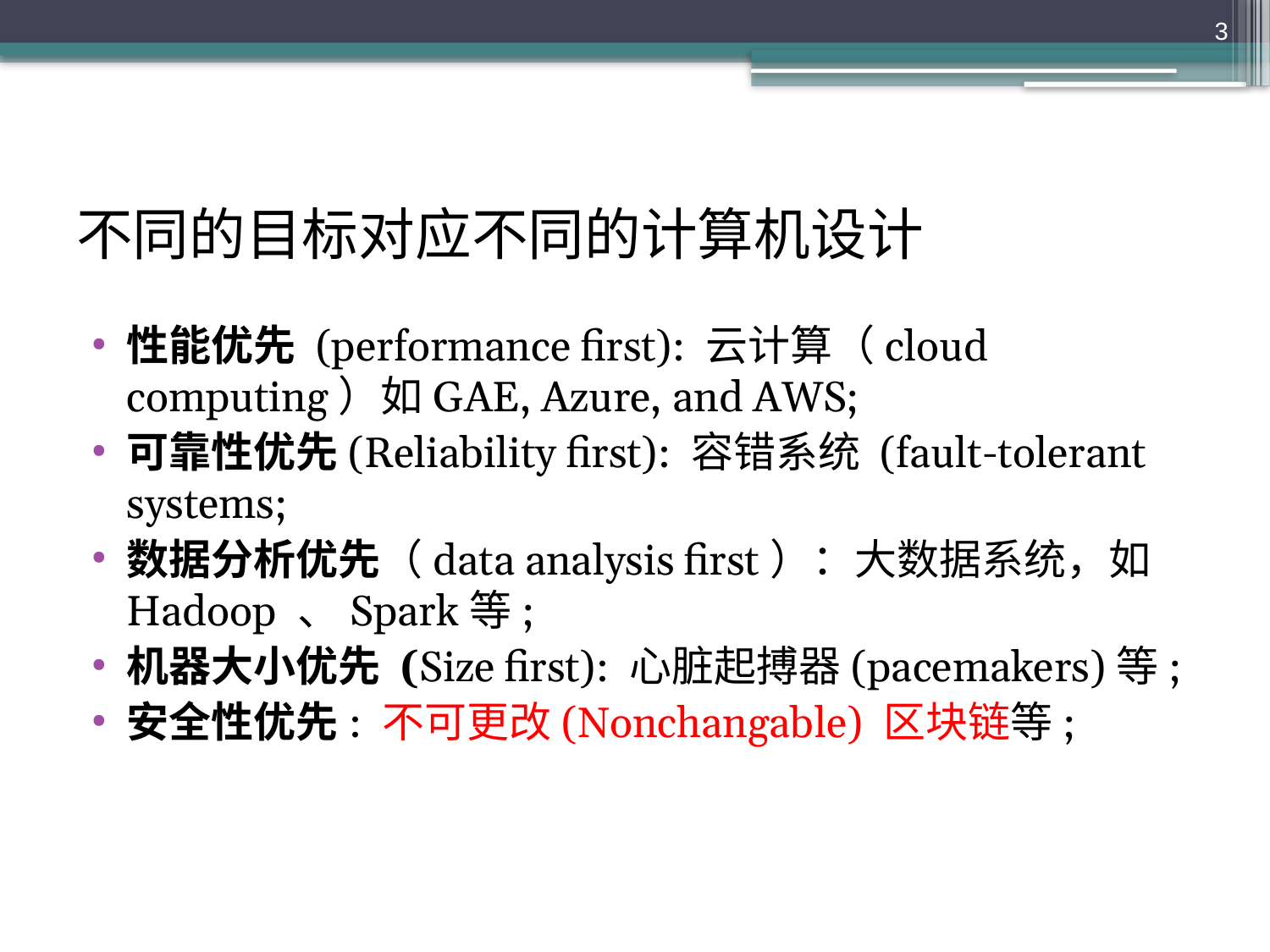

3

# 不同的目标对应不同的计算机设计
性能优先 (performance first): 云计算（cloud computing）如GAE, Azure, and AWS;
可靠性优先(Reliability first): 容错系统 (fault-tolerant systems;
数据分析优先（data analysis first）：大数据系统，如 Hadoop 、Spark等;
机器大小优先 (Size first): 心脏起搏器(pacemakers)等;
安全性优先: 不可更改(Nonchangable) 区块链等;